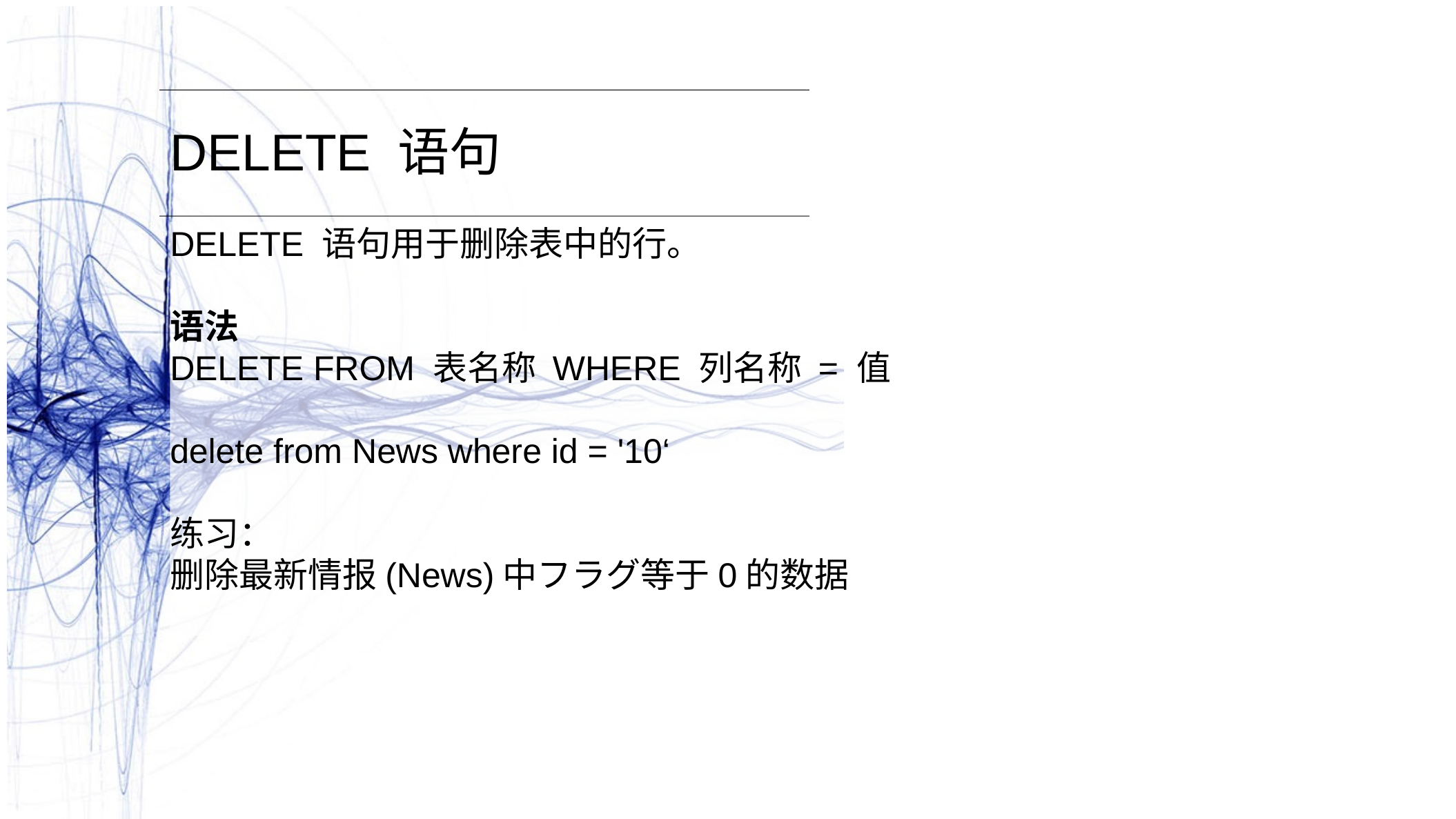

DELETE 语句

DELETE 语句用于删除表中的行。

语法
DELETE FROM 表名称 WHERE 列名称 = 值

delete from News where id = '10‘

练习：
删除最新情报(News)中フラグ等于0的数据